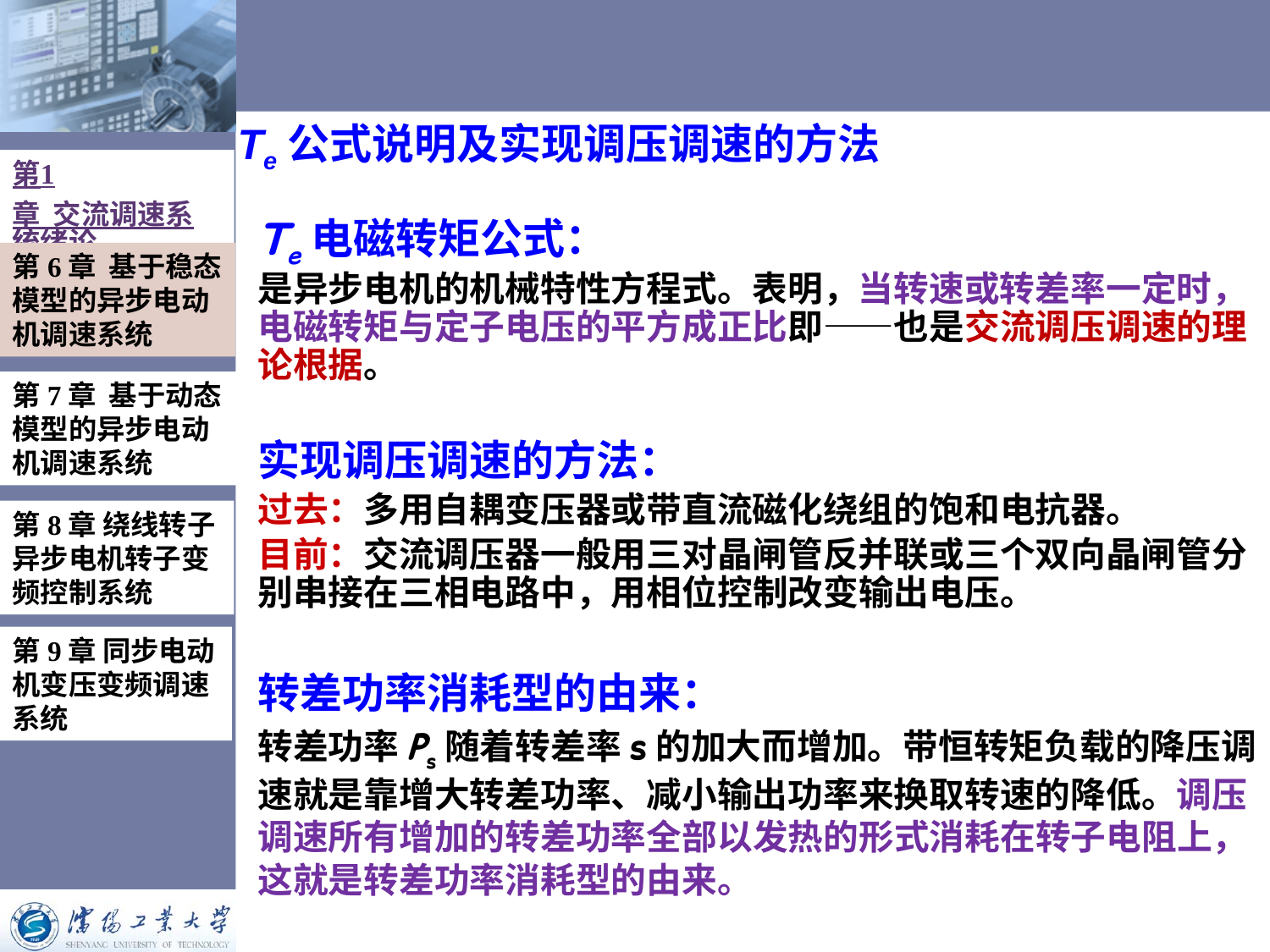

# Te公式说明及实现调压调速的方法
第1章  交流调速系统绪论
Te电磁转矩公式：
是异步电机的机械特性方程式。表明，当转速或转差率一定时，电磁转矩与定子电压的平方成正比即——也是交流调压调速的理论根据。

实现调压调速的方法：
过去：多用自耦变压器或带直流磁化绕组的饱和电抗器。
目前：交流调压器一般用三对晶闸管反并联或三个双向晶闸管分别串接在三相电路中，用相位控制改变输出电压。

转差功率消耗型的由来：
转差功率Ps随着转差率s的加大而增加。带恒转矩负载的降压调速就是靠增大转差功率、减小输出功率来换取转速的降低。调压调速所有增加的转差功率全部以发热的形式消耗在转子电阻上，这就是转差功率消耗型的由来。

第6章  基于稳态模型的异步电动机调速系统
第7章  基于动态模型的异步电动机调速系统
第8章 绕线转子异步电机转子变频控制系统
第9章 同步电动机变压变频调速系统